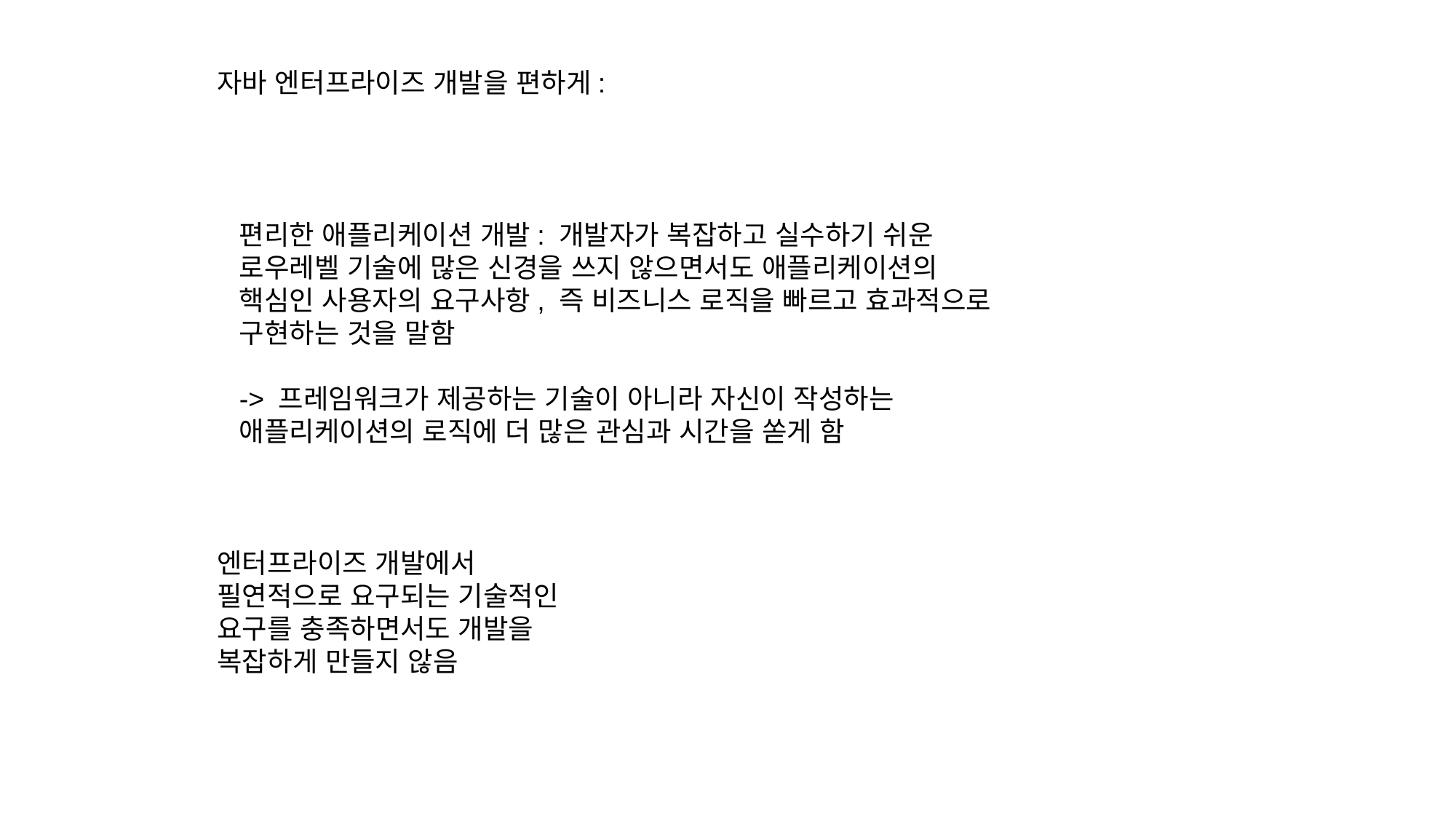

자바 엔터프라이즈 개발을 편하게:

편리한 애플리케이션 개발: 개발자가 복잡하고 실수하기 쉬운 로우레벨 기술에 많은 신경을 쓰지 않으면서도 애플리케이션의 핵심인 사용자의 요구사항, 즉 비즈니스 로직을 빠르고 효과적으로 구현하는 것을 말함

-> 프레임워크가 제공하는 기술이 아니라 자신이 작성하는 애플리케이션의 로직에 더 많은 관심과 시간을 쏟게 함
엔터프라이즈 개발에서 필연적으로 요구되는 기술적인 요구를 충족하면서도 개발을 복잡하게 만들지 않음